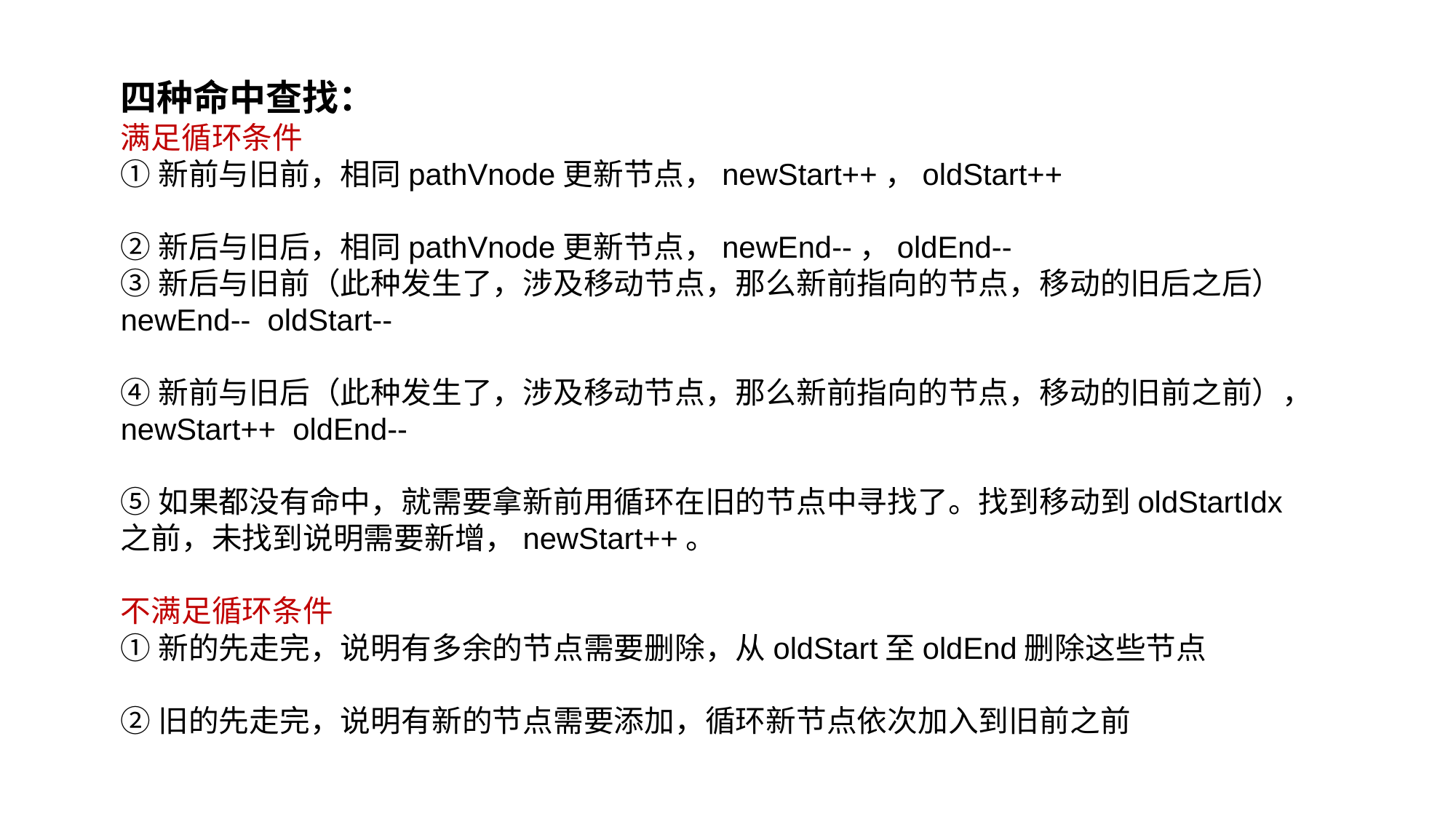

四种命中查找：
满足循环条件
①新前与旧前，相同pathVnode更新节点，newStart++，oldStart++

②新后与旧后，相同pathVnode更新节点，newEnd--，oldEnd--
③新后与旧前（此种发生了，涉及移动节点，那么新前指向的节点，移动的旧后之后） newEnd--  oldStart--

④新前与旧后（此种发生了，涉及移动节点，那么新前指向的节点，移动的旧前之前），newStart++  oldEnd--

⑤如果都没有命中，就需要拿新前用循环在旧的节点中寻找了。找到移动到oldStartIdx之前，未找到说明需要新增，newStart++。

不满足循环条件
①新的先走完，说明有多余的节点需要删除，从oldStart至oldEnd删除这些节点

②旧的先走完，说明有新的节点需要添加，循环新节点依次加入到旧前之前